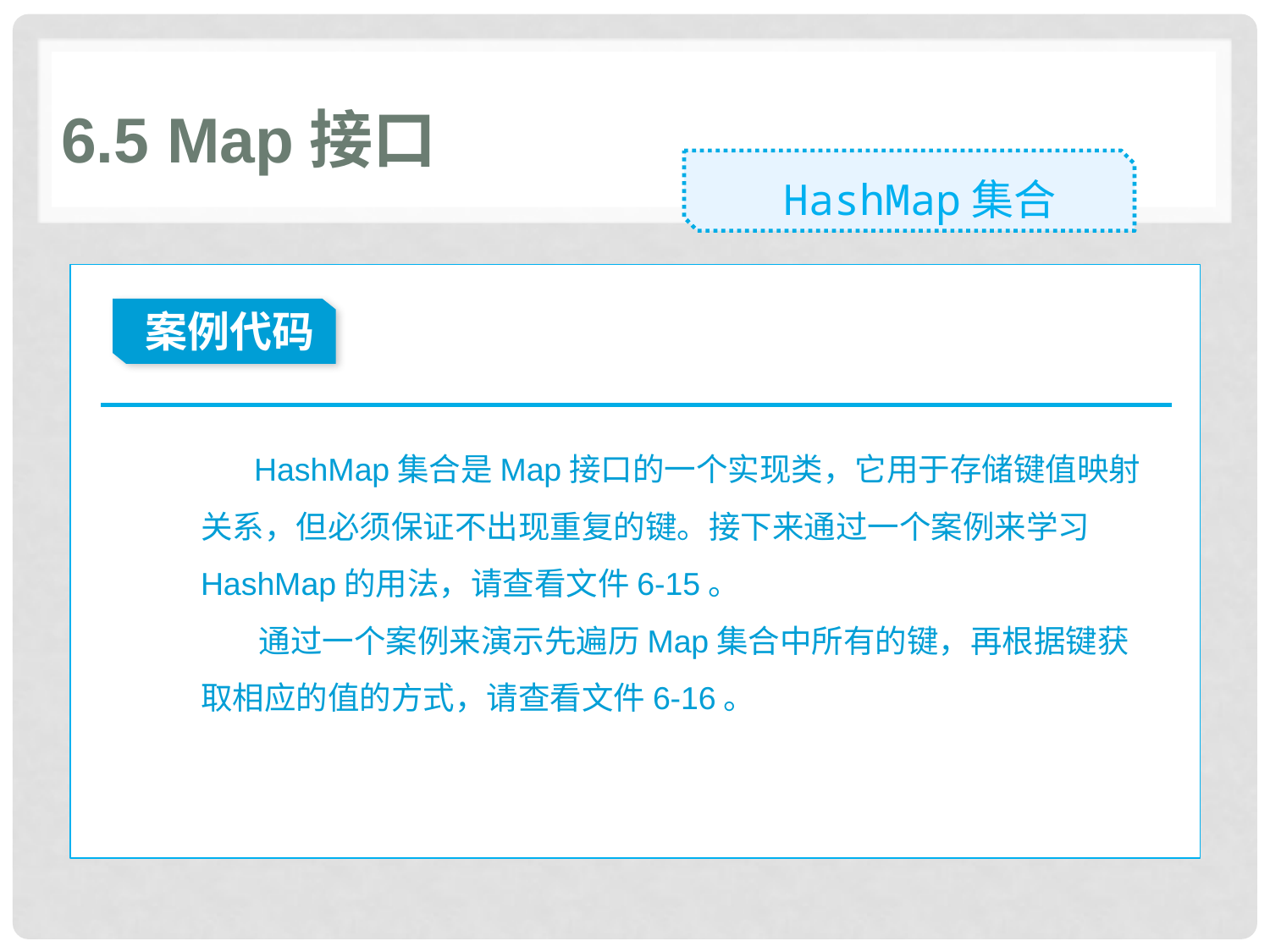

6.5 Map接口
HashMap集合

 案例代码
      HashMap集合是Map接口的一个实现类，它用于存储键值映射关系，但必须保证不出现重复的键。接下来通过一个案例来学习HashMap的用法，请查看文件6-15。
       通过一个案例来演示先遍历Map集合中所有的键，再根据键获取相应的值的方式，请查看文件6-16。